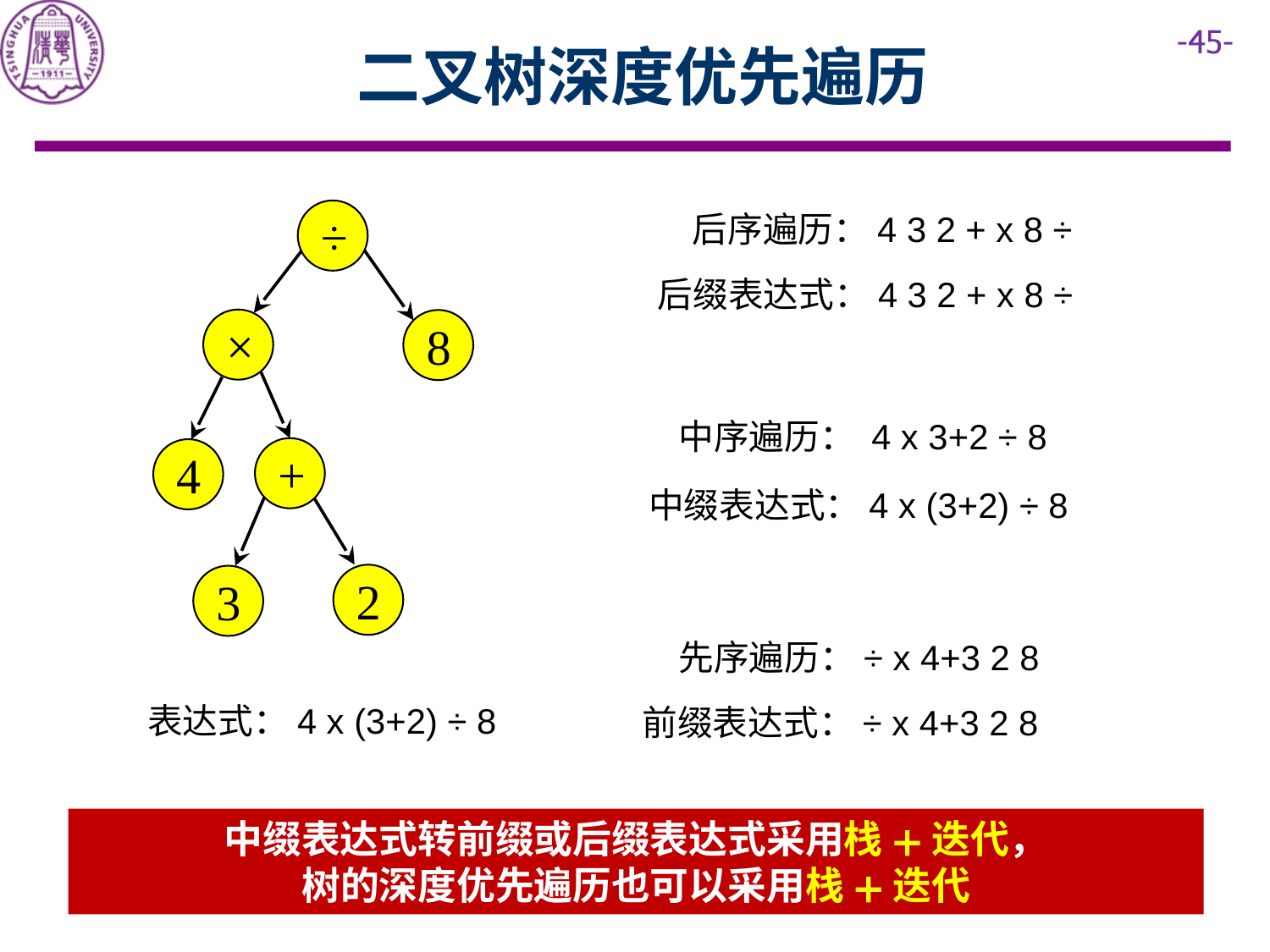

# 二叉树深度优先遍历
后序遍历：4 3 2 + x 8 ÷
÷
后缀表达式：4 3 2 + x 8 ÷
×
8
中序遍历： 4 x 3+2 ÷ 8
+
4
中缀表达式：4 x (3+2) ÷ 8
2
3
先序遍历：÷ x 4+3 2 8
表达式：4 x (3+2) ÷ 8
前缀表达式：÷ x 4+3 2 8
中缀表达式转前缀或后缀表达式采用栈+迭代，
树的深度优先遍历也可以采用栈+迭代